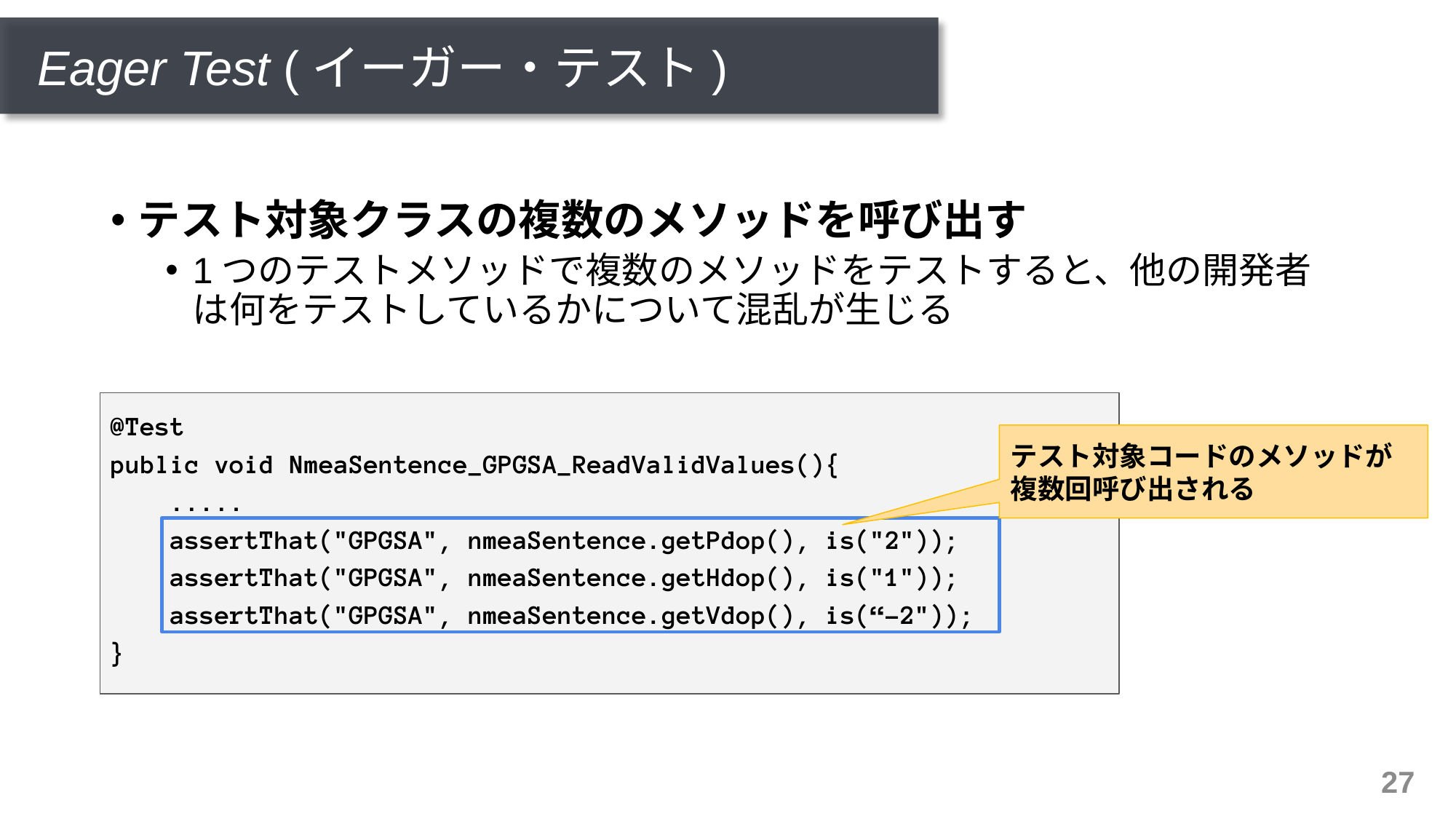

# Eager Test (イーガー・テスト)
テスト対象クラスの複数のメソッドを呼び出す
1つのテストメソッドで複数のメソッドをテストすると、他の開発者は何をテストしているかについて混乱が生じる
@Test
public void NmeaSentence_GPGSA_ReadValidValues(){
    .....
    assertThat("GPGSA", nmeaSentence.getPdop(), is("2"));
    assertThat("GPGSA", nmeaSentence.getHdop(), is("1"));
    assertThat("GPGSA", nmeaSentence.getVdop(), is(“-2"));
}

テスト対象コードのメソッドが複数回呼び出される